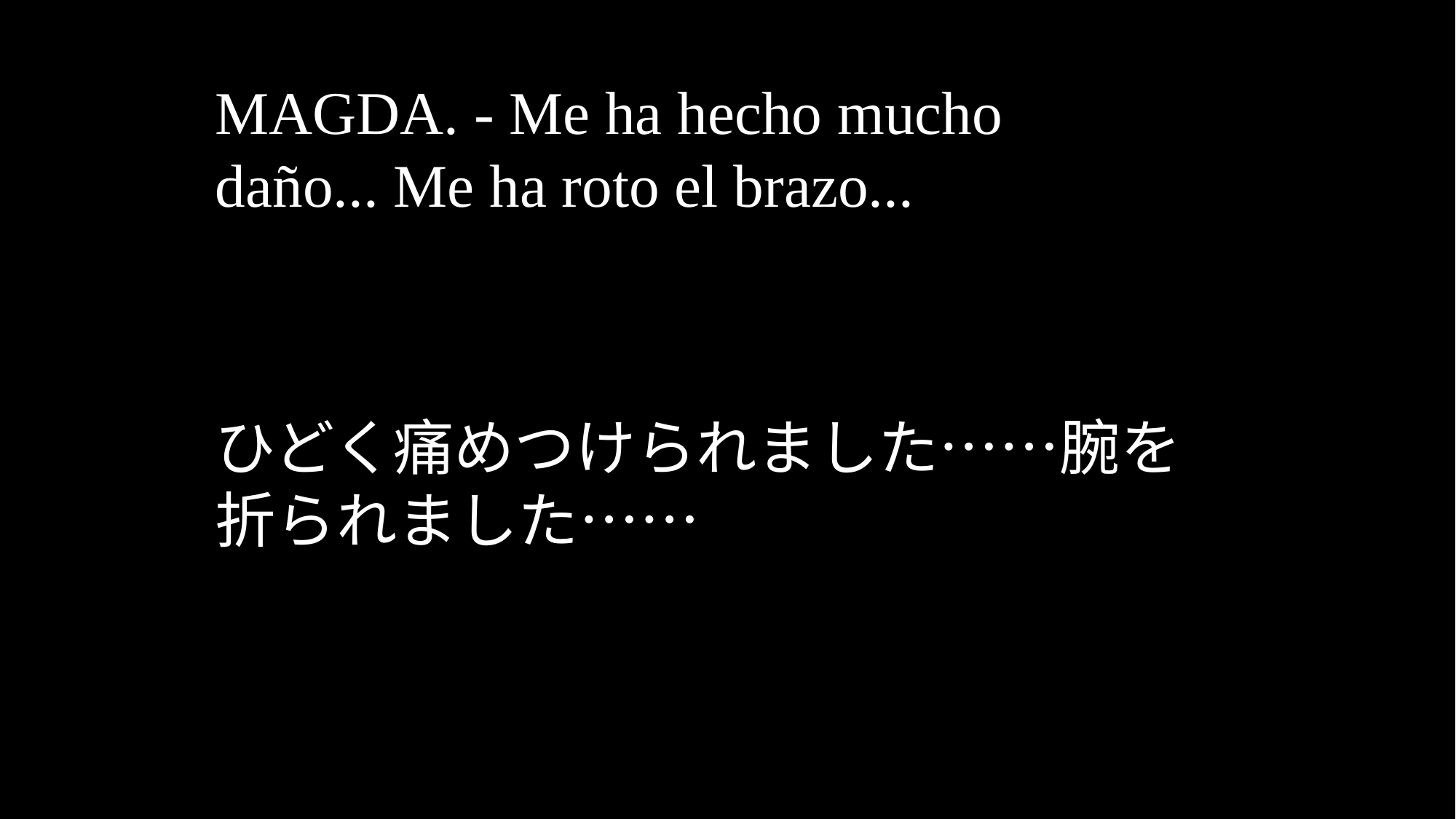

MAGDA. - Me ha hecho mucho daño... Me ha roto el brazo...

ひどく痛めつけられました⋯⋯腕を折られました⋯⋯